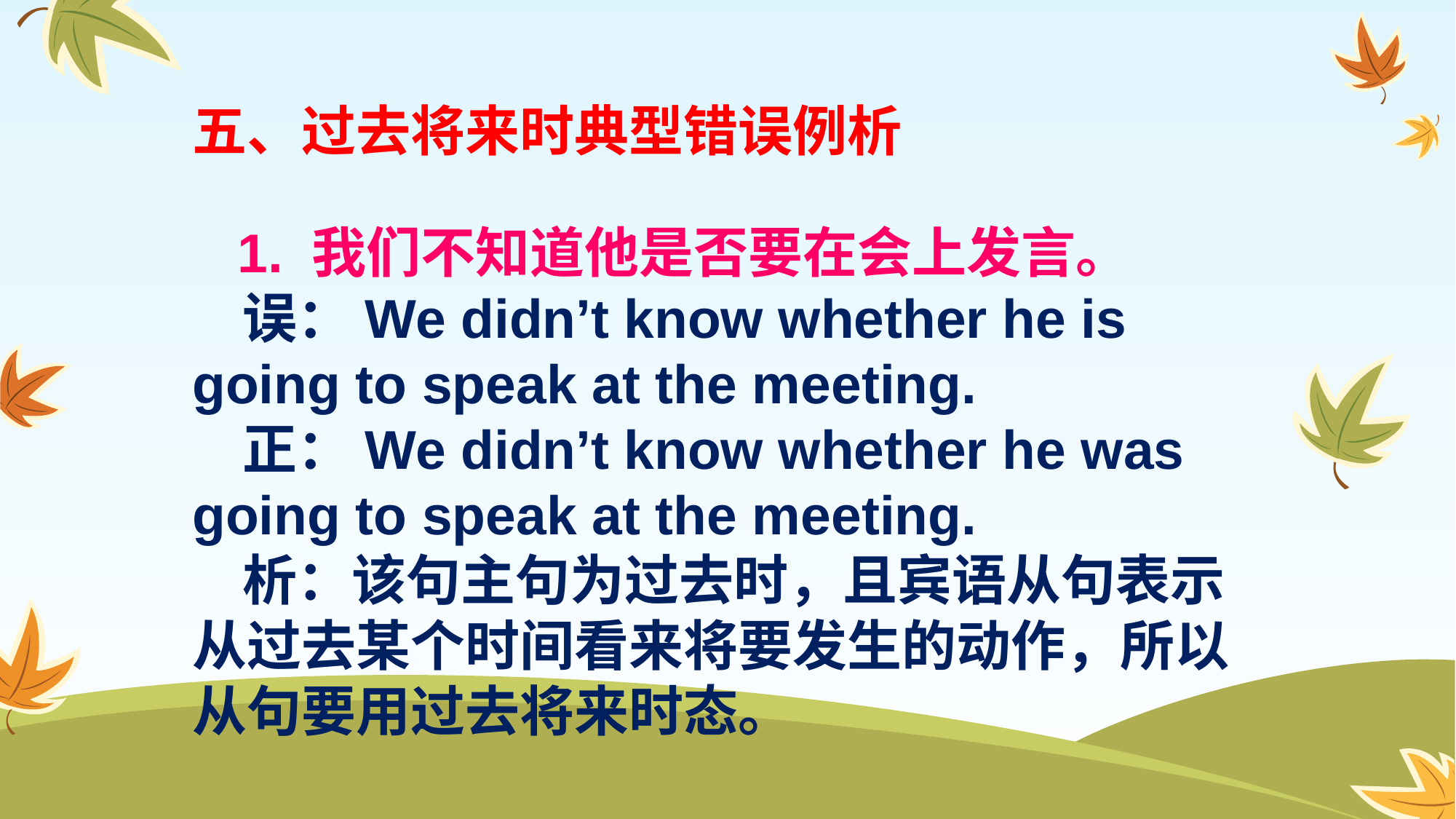

五、过去将来时典型错误例析
   1. 我们不知道他是否要在会上发言。
   误：We didn’t know whether he is going to speak at the meeting.
   正：We didn’t know whether he was going to speak at the meeting.
   析：该句主句为过去时，且宾语从句表示从过去某个时间看来将要发生的动作，所以从句要用过去将来时态。